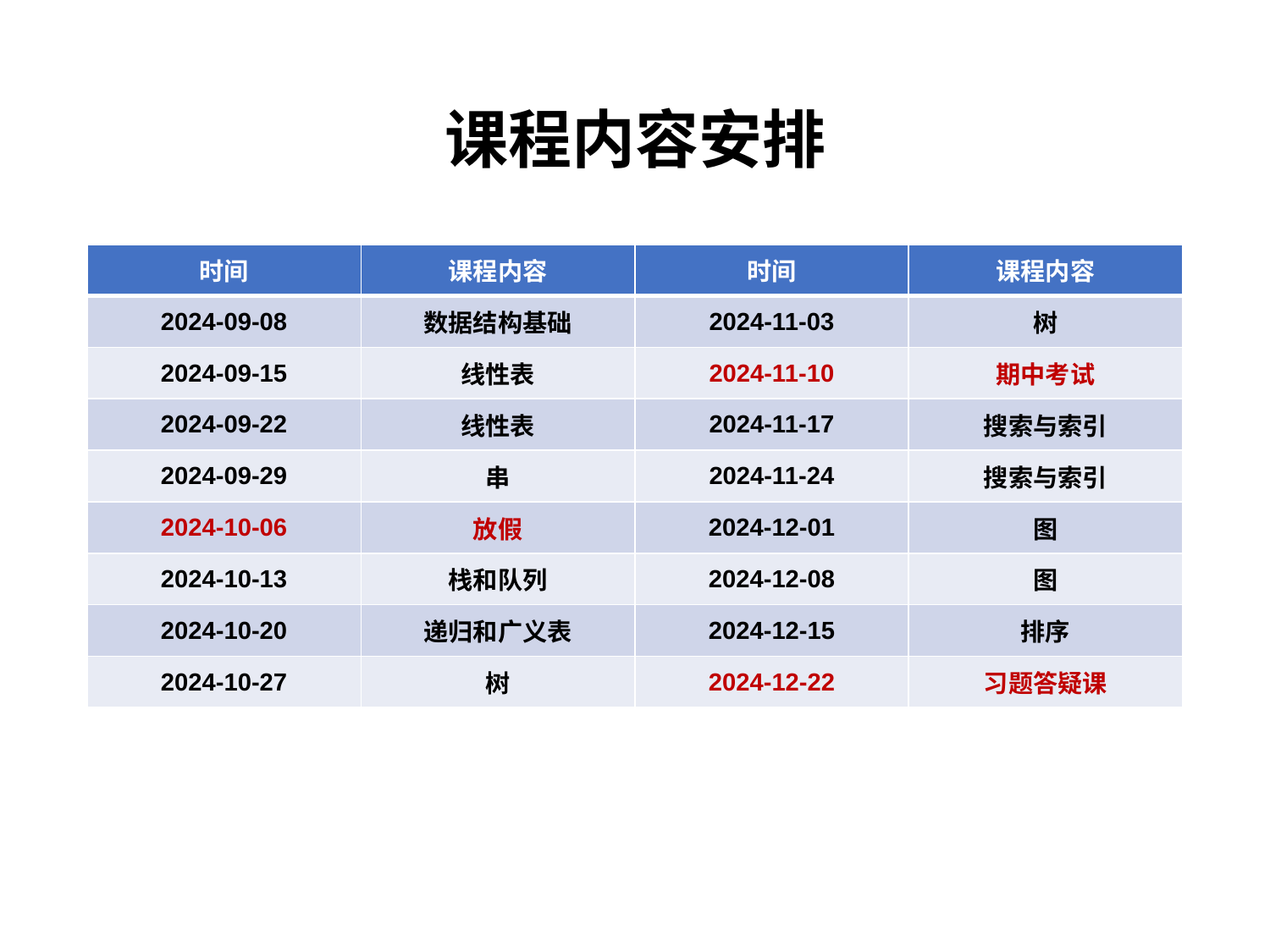

# 课程内容安排
| 时间 | 课程内容 | 时间 | 课程内容 |
| --- | --- | --- | --- |
| 2024-09-08 | 数据结构基础 | 2024-11-03 | 树 |
| 2024-09-15 | 线性表 | 2024-11-10 | 期中考试 |
| 2024-09-22 | 线性表 | 2024-11-17 | 搜索与索引 |
| 2024-09-29 | 串 | 2024-11-24 | 搜索与索引 |
| 2024-10-06 | 放假 | 2024-12-01 | 图 |
| 2024-10-13 | 栈和队列 | 2024-12-08 | 图 |
| 2024-10-20 | 递归和广义表 | 2024-12-15 | 排序 |
| 2024-10-27 | 树 | 2024-12-22 | 习题答疑课 |